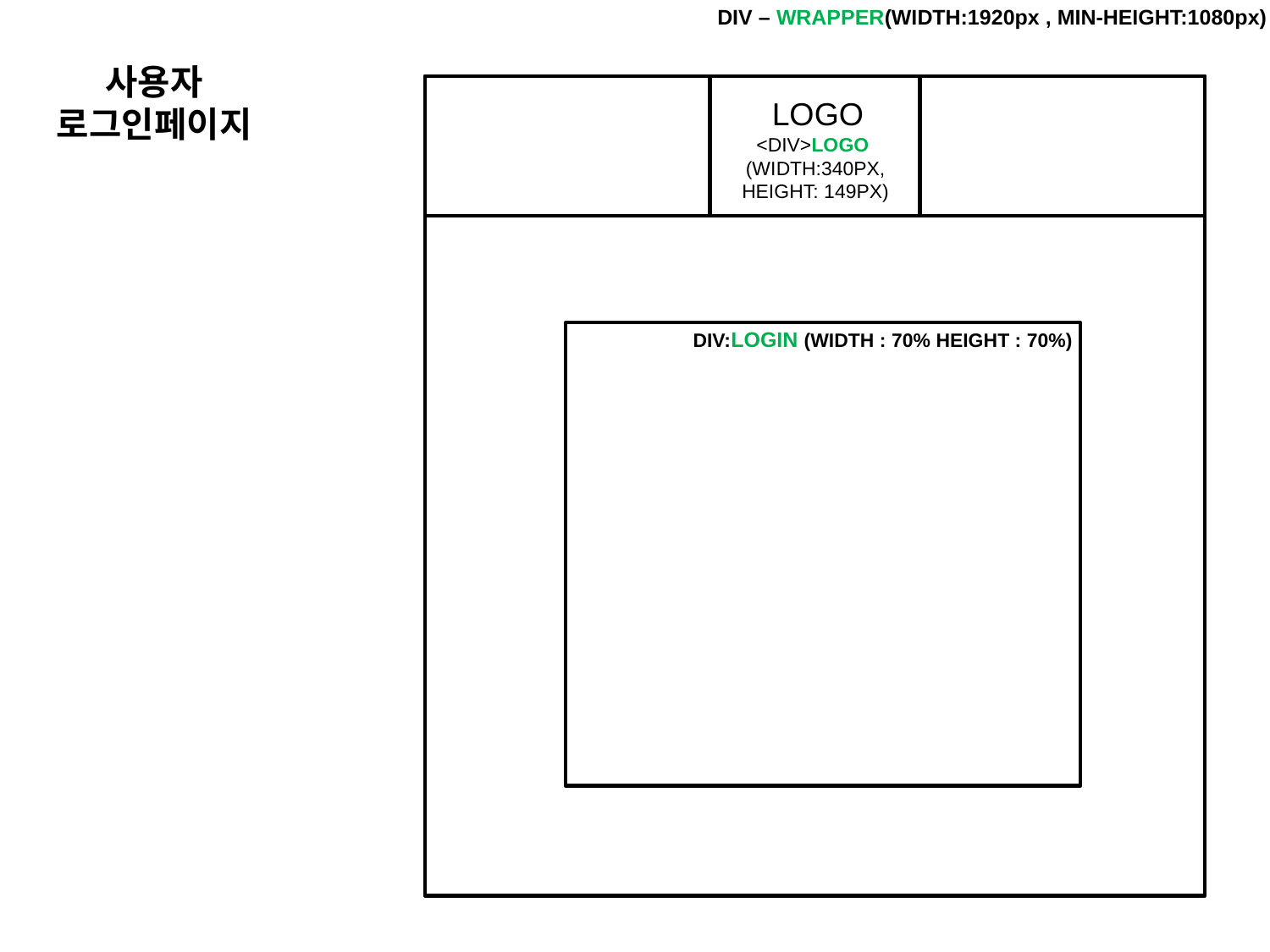

DIV – WRAPPER(WIDTH:1920px , MIN-HEIGHT:1080px)
사용자
로그인페이지

LOGO
<DIV>LOGO
(WIDTH:340PX, HEIGHT: 149PX)
DIV:LOGIN (WIDTH : 70% HEIGHT : 70%)